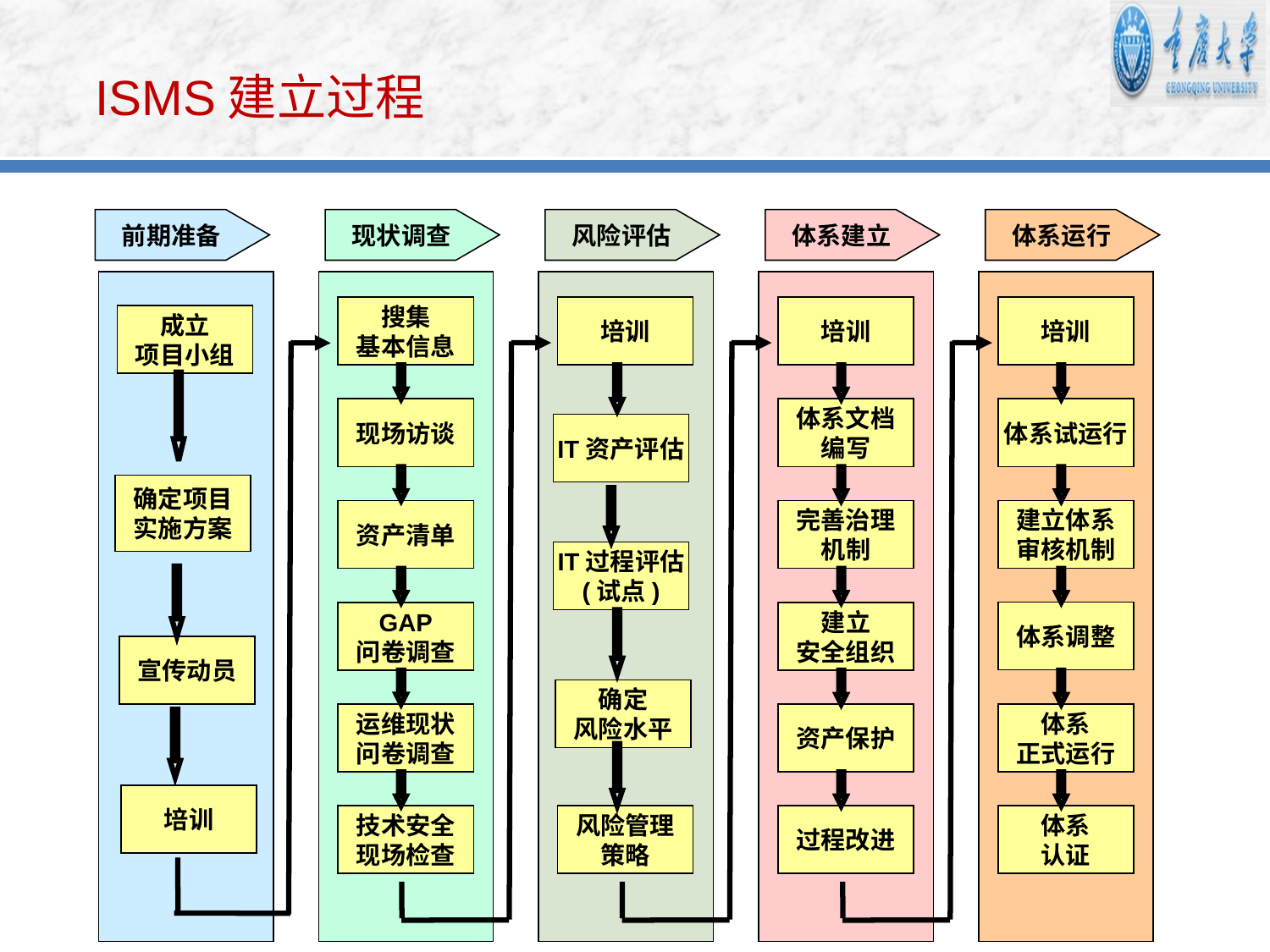

ISMS建立过程
前期准备
现状调查
风险评估
体系建立
体系运行

搜集
基本信息

现场访谈

资产清单

GAP
问卷调查

运维现状
问卷调查

技术安全
现场检查

培训

体系文档
编写

完善治理
机制

建立
安全组织

资产保护

过程改进

培训

体系试运行

建立体系
审核机制

体系调整

体系
正式运行

体系
认证
培训
成立
项目小组

IT资产评估
确定项目
实施方案

IT过程评估
(试点)

宣传动员
确定
风险水平

培训
风险管理
策略